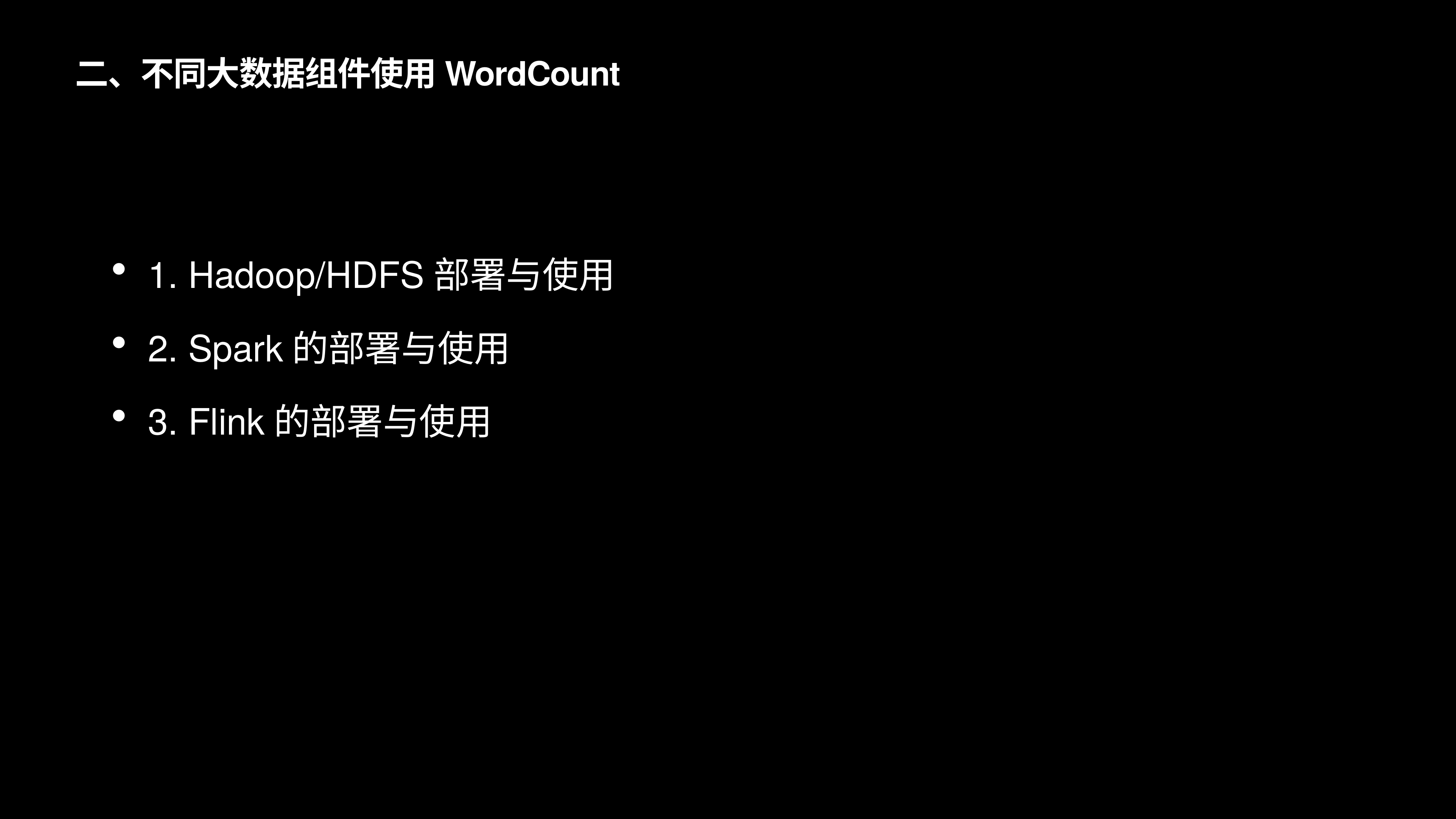

# 二、不同大数据组件使用WordCount

1. Hadoop/HDFS部署与使用
2. Spark的部署与使用
3. Flink的部署与使用